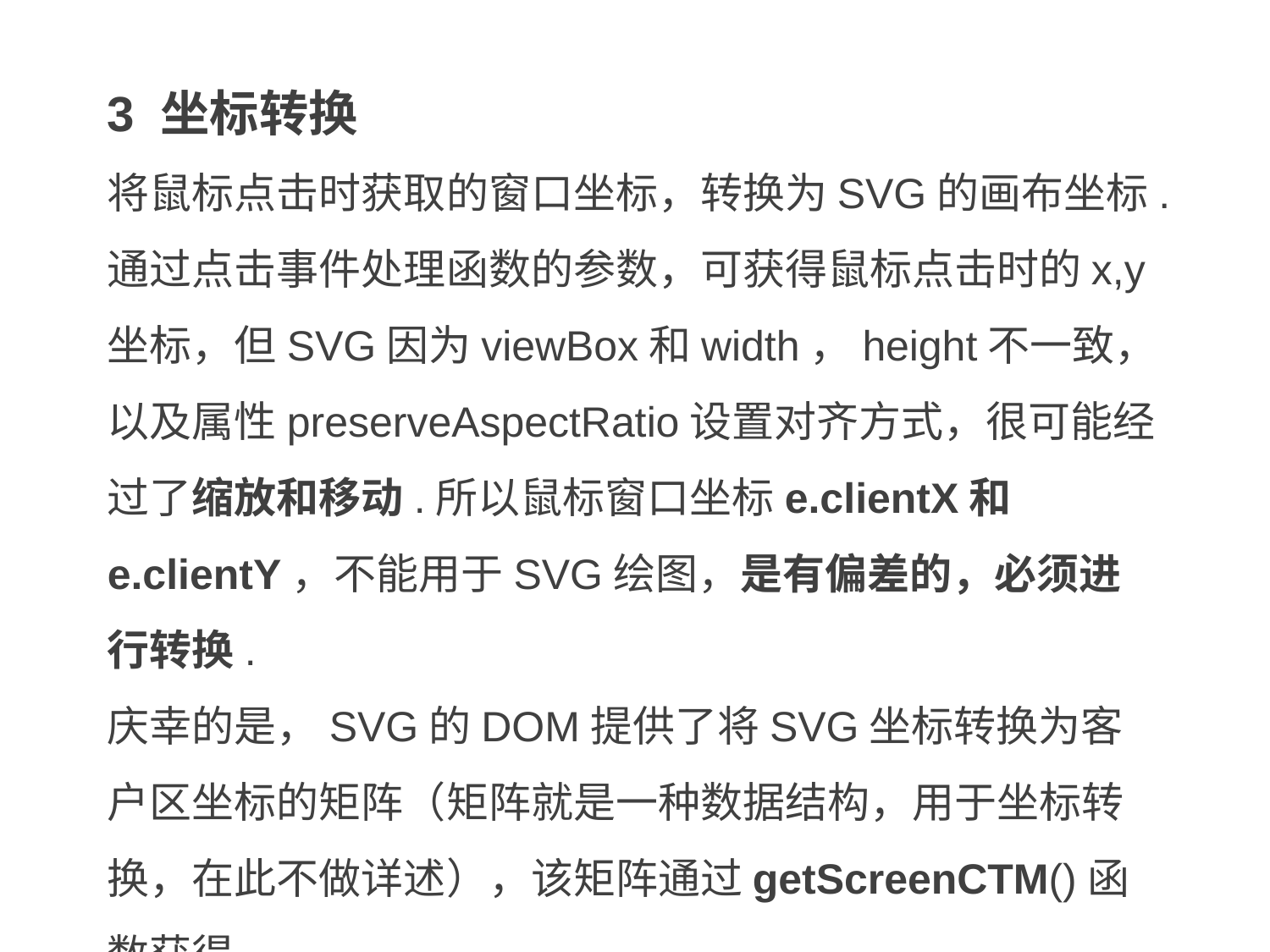

3 坐标转换
将鼠标点击时获取的窗口坐标，转换为SVG的画布坐标.通过点击事件处理函数的参数，可获得鼠标点击时的x,y坐标，但SVG因为viewBox和width，height不一致，以及属性preserveAspectRatio设置对齐方式，很可能经过了缩放和移动.所以鼠标窗口坐标e.clientX和e.clientY，不能用于SVG绘图，是有偏差的，必须进行转换.
庆幸的是，SVG的DOM提供了将SVG坐标转换为客户区坐标的矩阵（矩阵就是一种数据结构，用于坐标转换，在此不做详述），该矩阵通过getScreenCTM()函数获得.